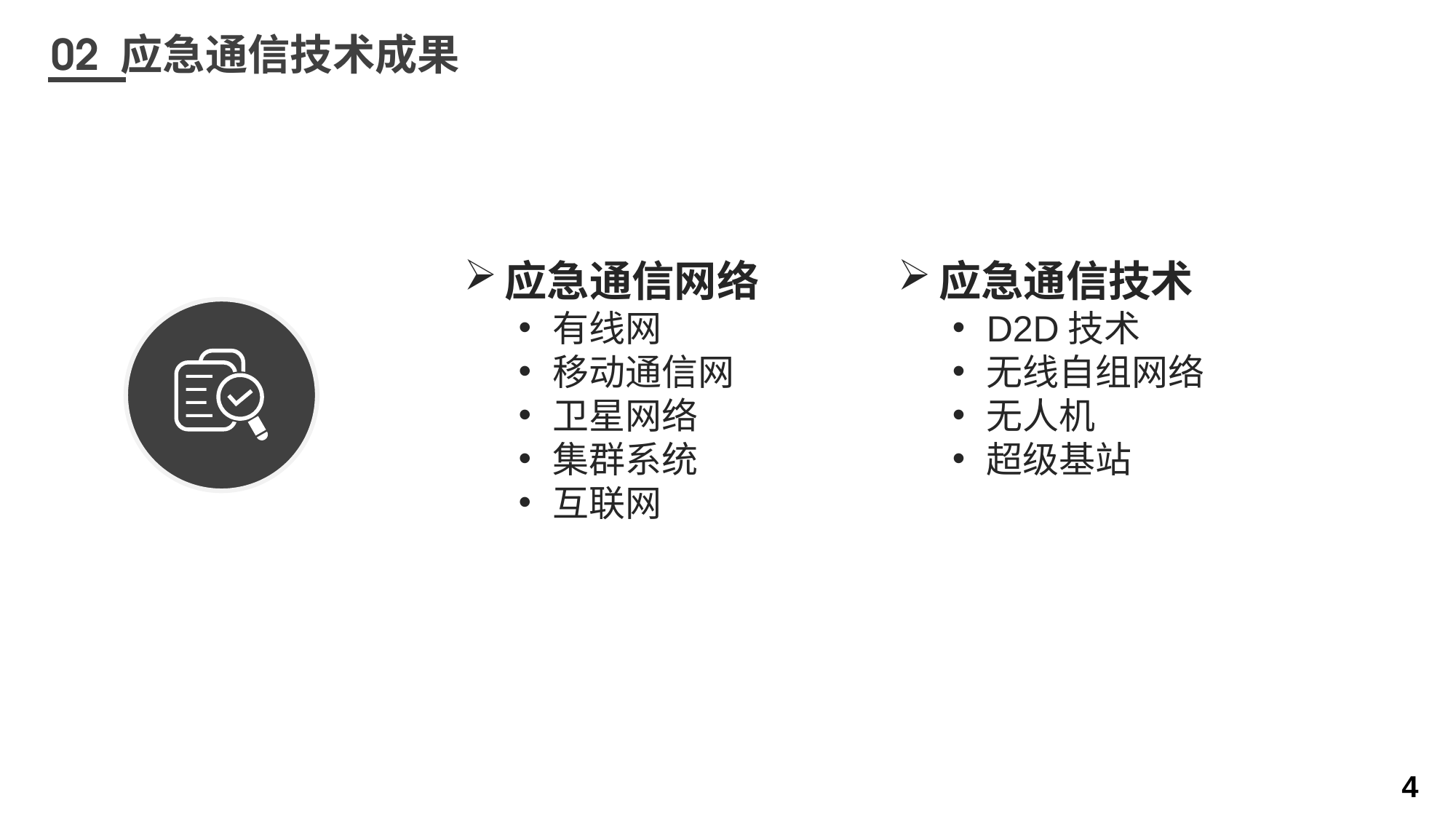

02 应急通信技术成果
应急通信网络
有线网
移动通信网
卫星网络
集群系统
互联网
应急通信技术
D2D技术
无线自组网络
无人机
超级基站

4